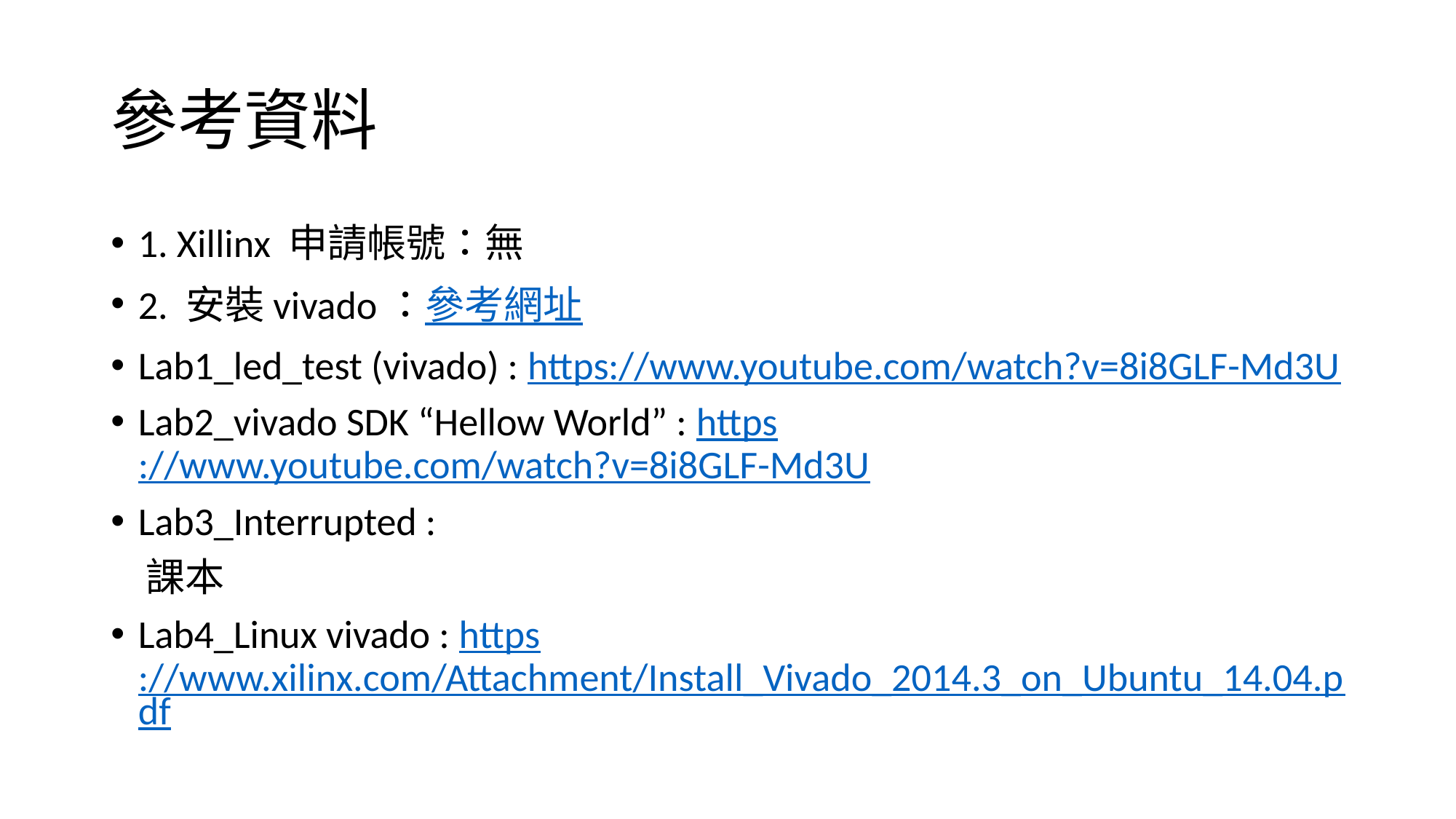

# 參考資料
1. Xillinx 申請帳號：無
2. 安裝vivado：參考網址
Lab1_led_test (vivado) : https://www.youtube.com/watch?v=8i8GLF-Md3U
Lab2_vivado SDK “Hellow World” : https://www.youtube.com/watch?v=8i8GLF-Md3U
Lab3_Interrupted :
   課本
Lab4_Linux vivado : https://www.xilinx.com/Attachment/Install_Vivado_2014.3_on_Ubuntu_14.04.pdf